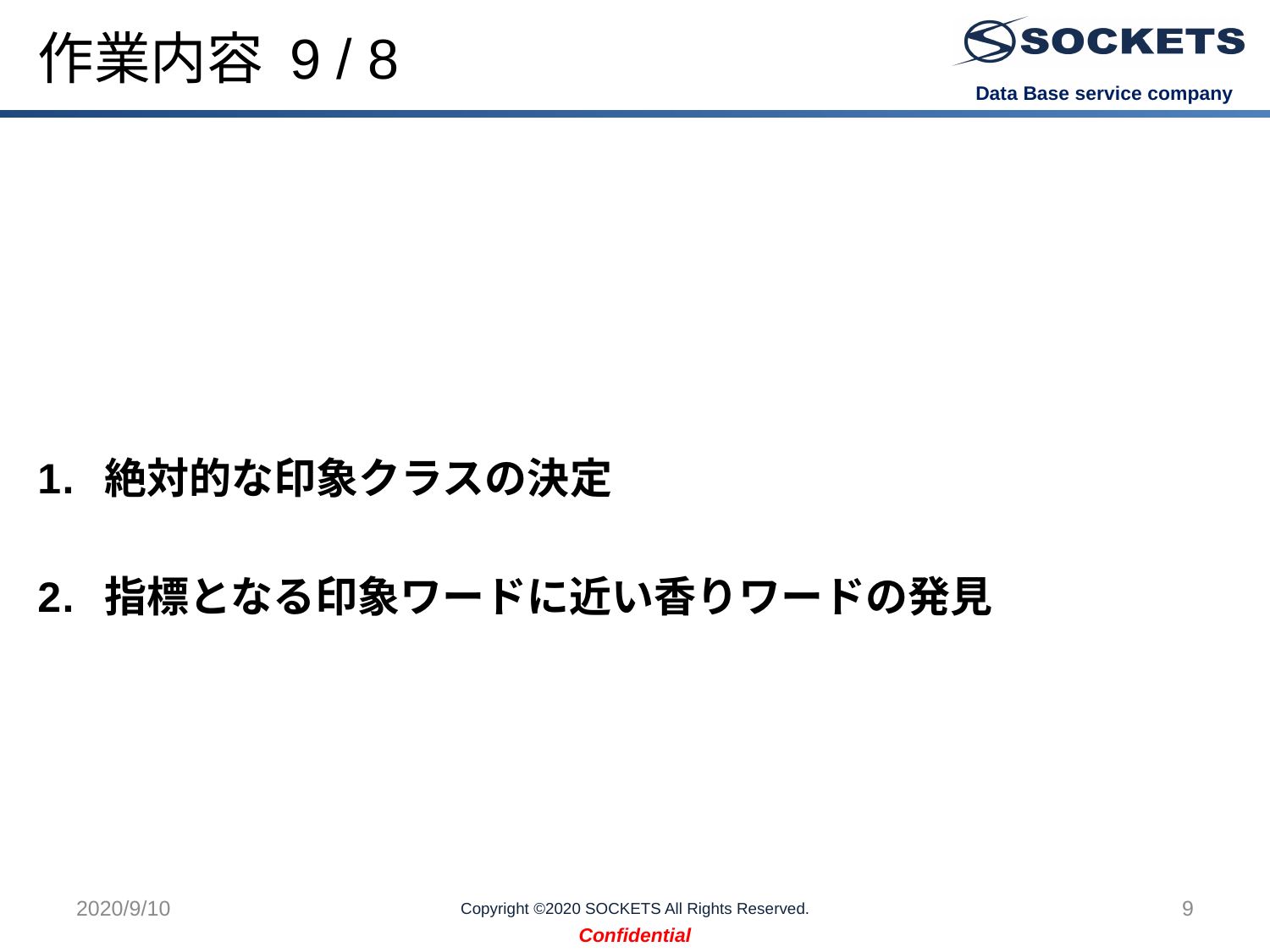

# 作業内容 9 / 8

 絶対的な印象クラスの決定

 指標となる印象ワードに近い香りワードの発見
2020/9/10
Copyright ©2020 SOCKETS All Rights Reserved.
9